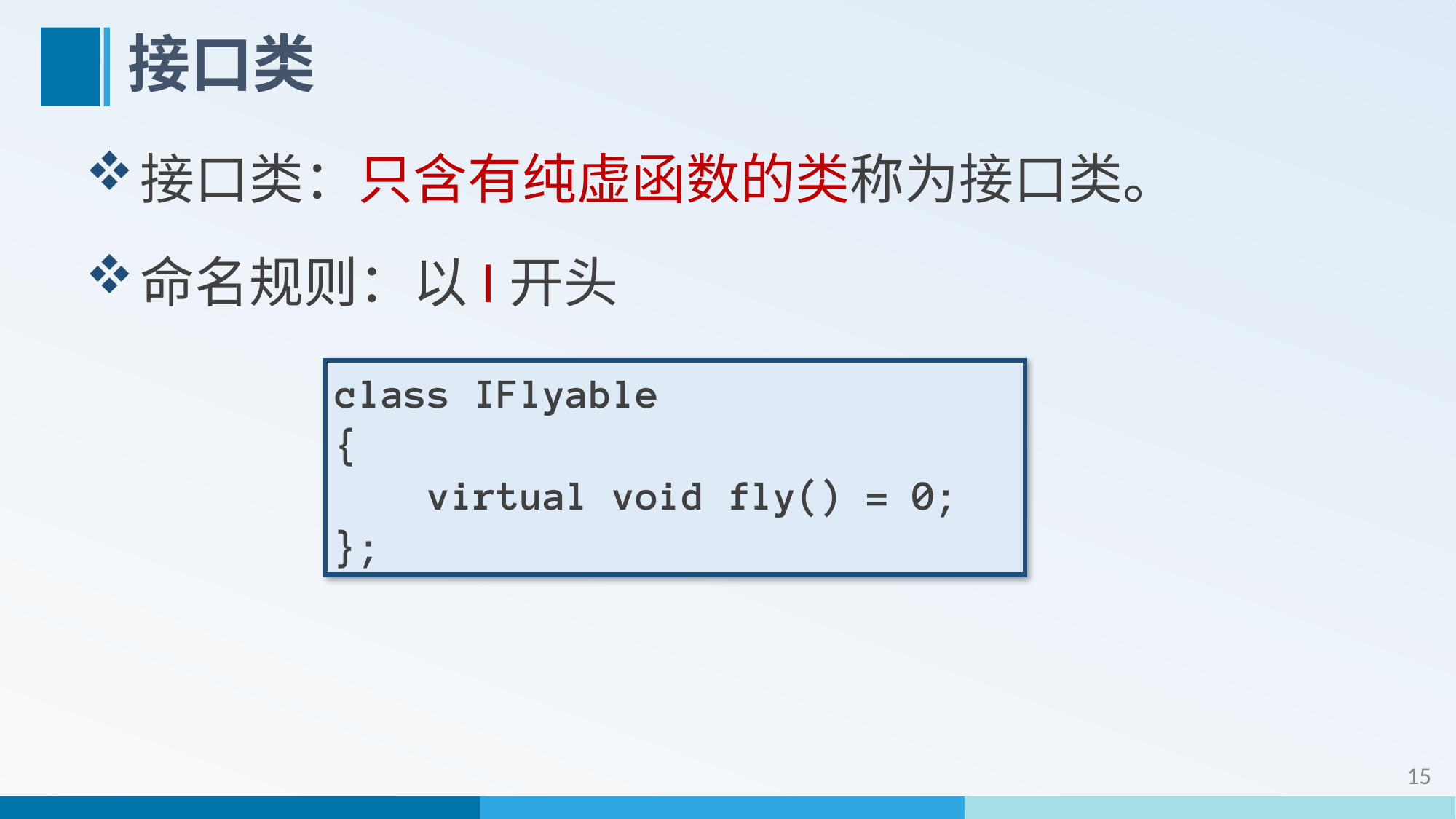

# 接口类
接口类：只含有纯虚函数的类称为接口类。
命名规则：以I开头
class IFlyable
{
    virtual void fly() = 0;
};